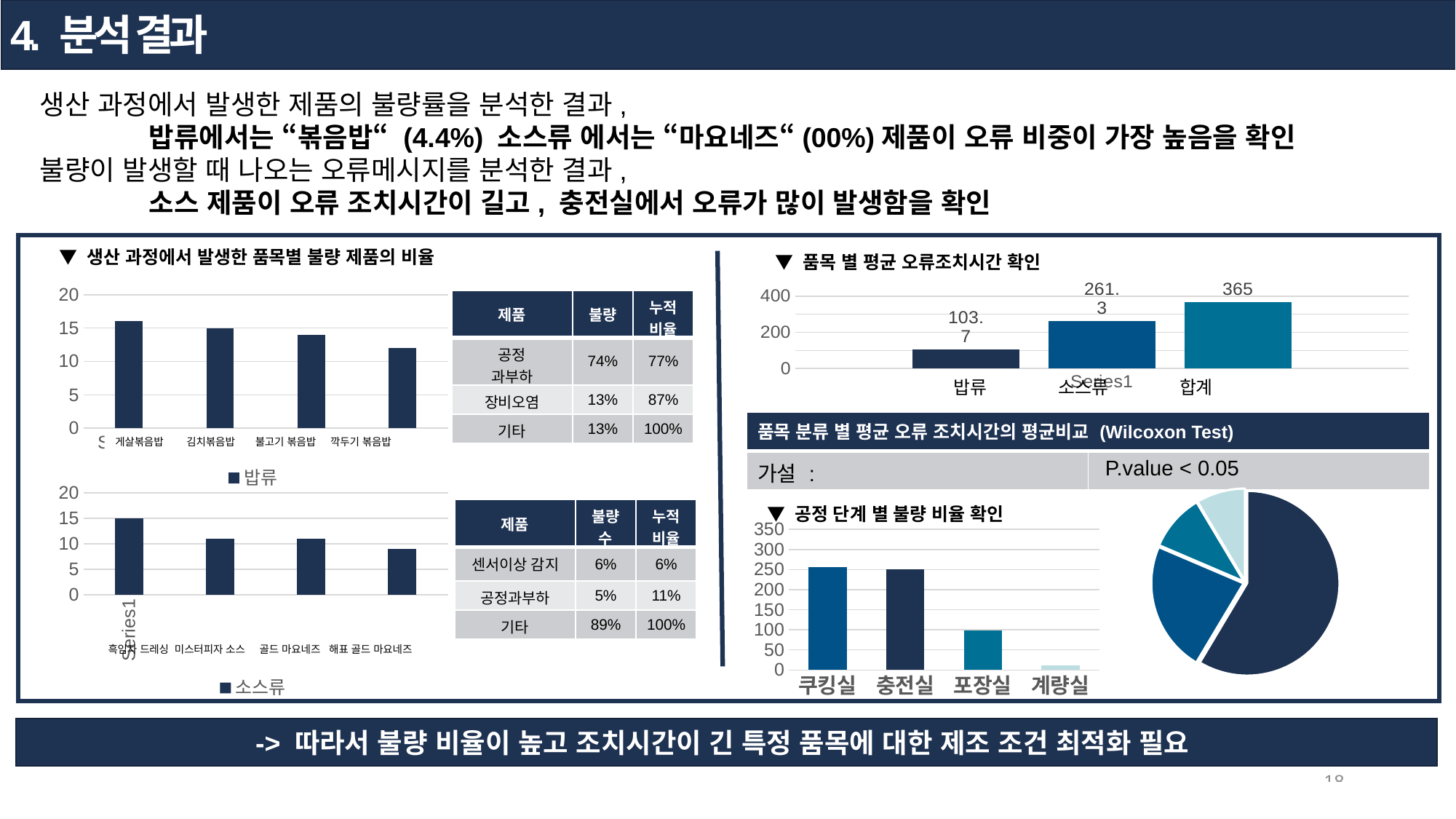

4. 분석 결과
생산 과정에서 발생한 제품의 불량률을 분석한 결과,
	밥류에서는 “볶음밥“ (4.4%) 소스류 에서는 “마요네즈“(00%)제품이 오류 비중이 가장 높음을 확인
불량이 발생할 때 나오는 오류메시지를 분석한 결과,
	소스 제품이 오류 조치시간이 길고, 충전실에서 오류가 많이 발생함을 확인

▼ 생산 과정에서 발생한 품목별 불량 제품의 비율
▼ 품목 별 평균 오류조치시간 확인

### Chart

| Category | 밥류 | 소스류 | 합계 |
|---|---|---|---|
|  | 103.7 | 261.3 | 365.0 |

### Chart

| Category | 밥류 |
|---|---|
|  | 16.0 |
|  | 15.0 |
|  | 14.0 |
|  | 12.0 |
| 제품 | 불량 | 누적비율 |
| --- | --- | --- |
| 공정 과부하 | 74% | 77% |
| 장비오염 | 13% | 87% |
| 기타 | 13% | 100% |
밥류              소스류              합계
| 품목 분류 별 평균 오류 조치시간의 평균비교 (Wilcoxon Test) |  |
| --- | --- |
| 가설 : | P.value < 0.05 |
게살볶음밥        김치볶음밥       불고기 볶음밥     깍두기 볶음밥

### Chart

| Category | 소스류 |
|---|---|
|  | 15.0 |
|  | 11.0 |
|  | 11.0 |
|  | 9.0 |

### Chart

| Category | 판매 |
|---|---|
| 1분기 | 8.2 |
| 2분기 | 3.2 |
| 3분기 | 1.4 |
| 4분기 | 1.2 |
▼ 공정 단계 별 불량 비율 확인
| 제품 | 불량수 | 누적비율 |
| --- | --- | --- |
| 센서이상 감지 | 6% | 6% |
| 공정과부하 | 5% | 11% |
| 기타 | 89% | 100% |

### Chart

| Category | 불량 |
|---|---|
| 쿠킹실 | 256.0 |
| 충전실 | 250.0 |
| 포장실 | 98.0 |
| 계량실 | 12.0 |
흑임자 드레싱  미스터피자 소스     골드 마요네즈   해표 골드 마요네즈
-> 따라서 불량 비율이 높고 조치시간이 긴 특정 품목에 대한 제조 조건 최적화 필요
18